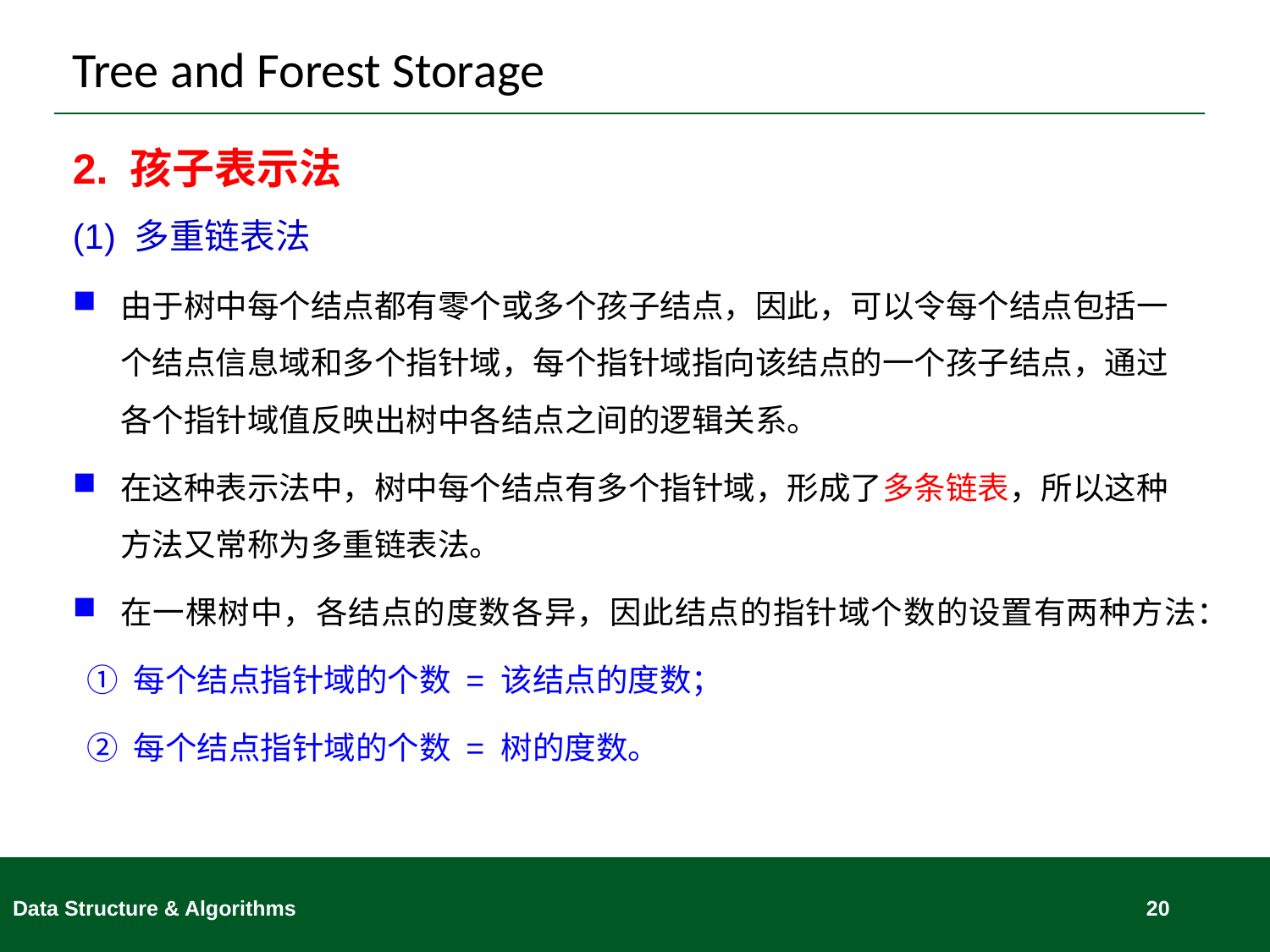

# Tree and Forest Storage
2. 孩子表示法
(1) 多重链表法
由于树中每个结点都有零个或多个孩子结点，因此，可以令每个结点包括一个结点信息域和多个指针域，每个指针域指向该结点的一个孩子结点，通过各个指针域值反映出树中各结点之间的逻辑关系。
在这种表示法中，树中每个结点有多个指针域，形成了多条链表，所以这种方法又常称为多重链表法。
在一棵树中，各结点的度数各异，因此结点的指针域个数的设置有两种方法：
  ① 每个结点指针域的个数 = 该结点的度数；
  ② 每个结点指针域的个数 = 树的度数。

Data Structure & Algorithms
20